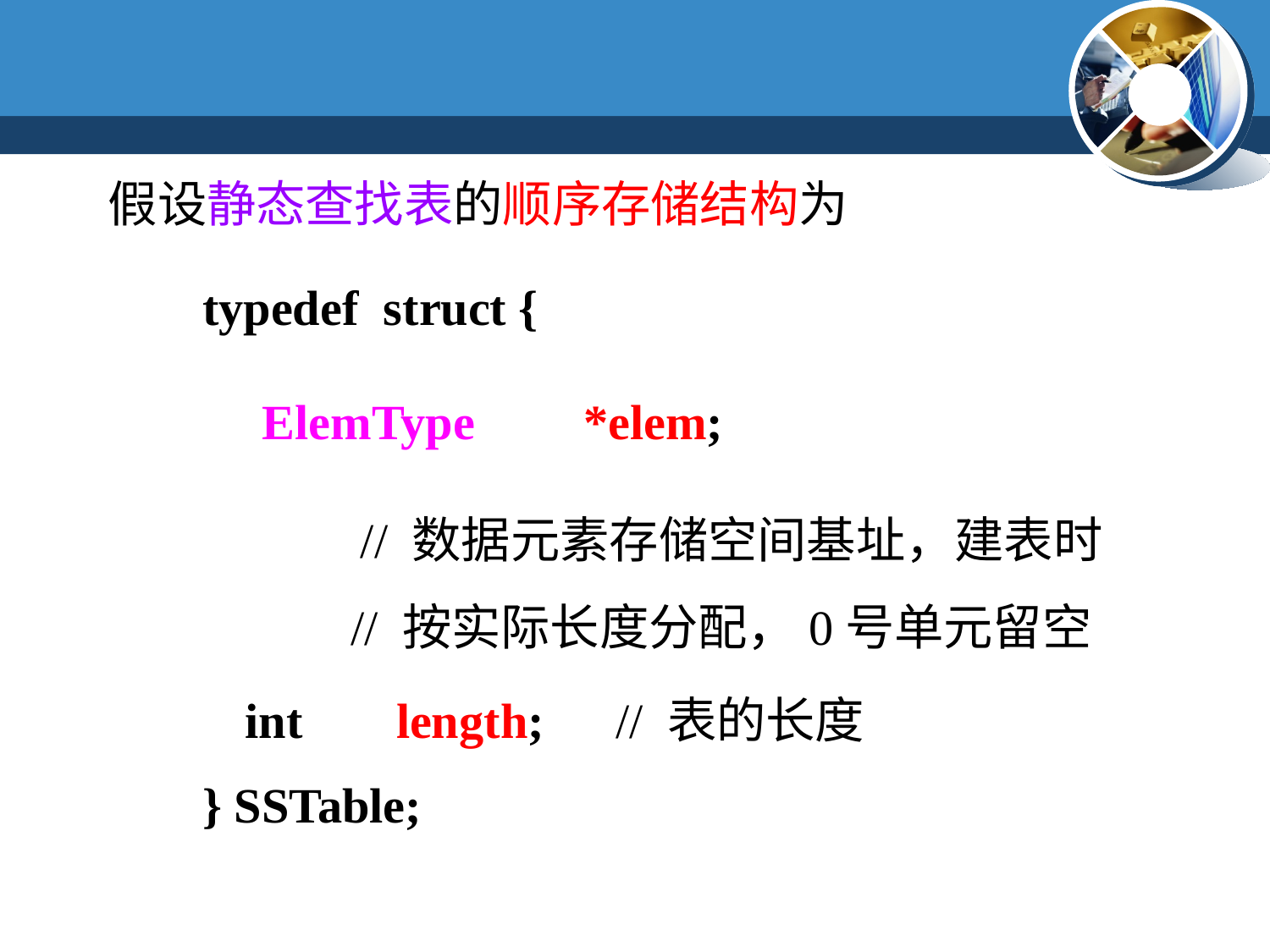

假设静态查找表的顺序存储结构为
typedef  struct {
			*elem;
         // 数据元素存储空间基址，建表时
              // 按实际长度分配，0号单元留空
   int       length;     // 表的长度
} SSTable;
ElemType